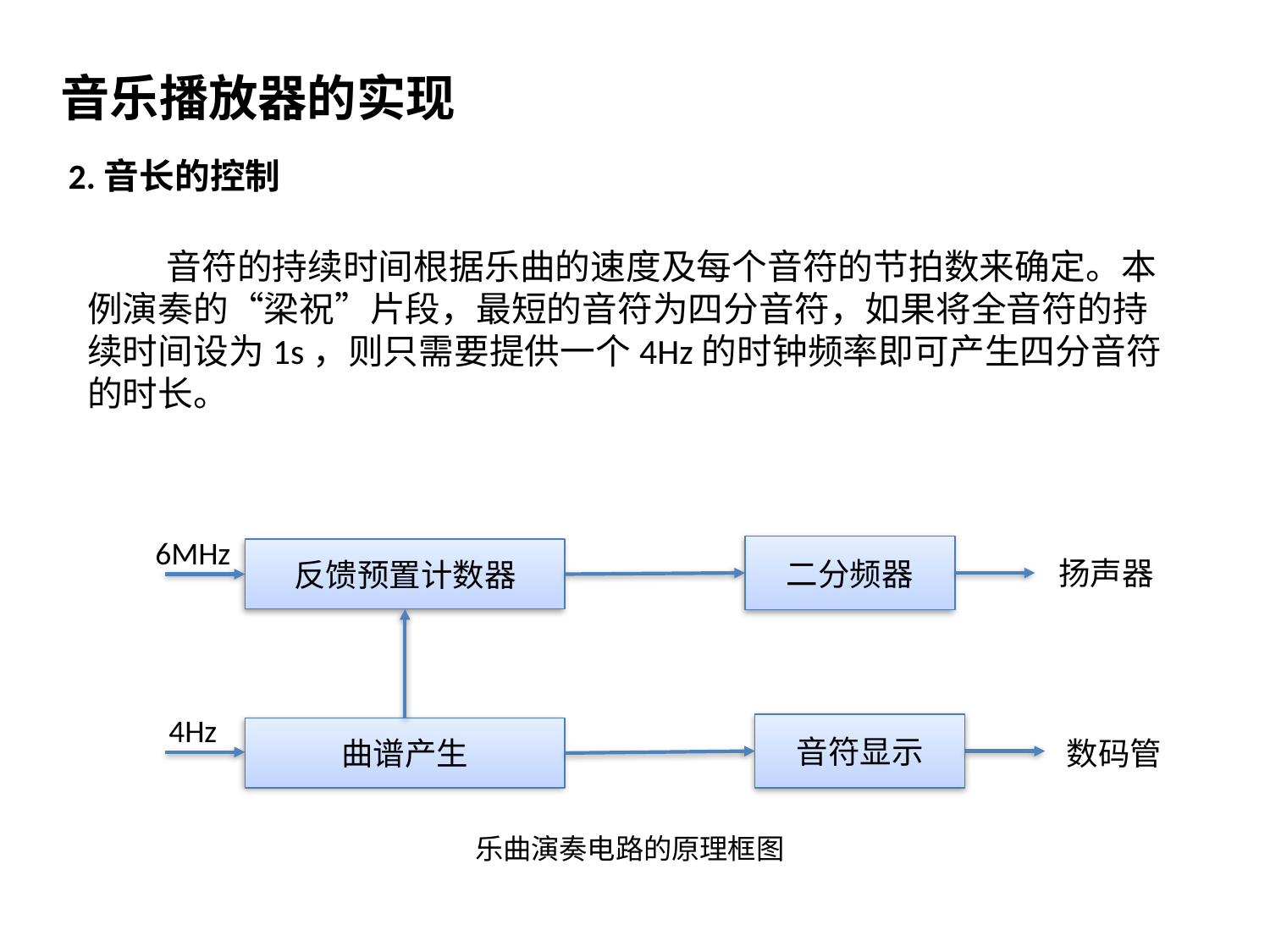

音乐播放器的实现
2.音长的控制
         音符的持续时间根据乐曲的速度及每个音符的节拍数来确定。本例演奏的“梁祝”片段，最短的音符为四分音符，如果将全音符的持续时间设为1s，则只需要提供一个4Hz的时钟频率即可产生四分音符的时长。
6MHz
二分频器
反馈预置计数器
音符显示
曲谱产生
扬声器
4Hz
数码管
乐曲演奏电路的原理框图